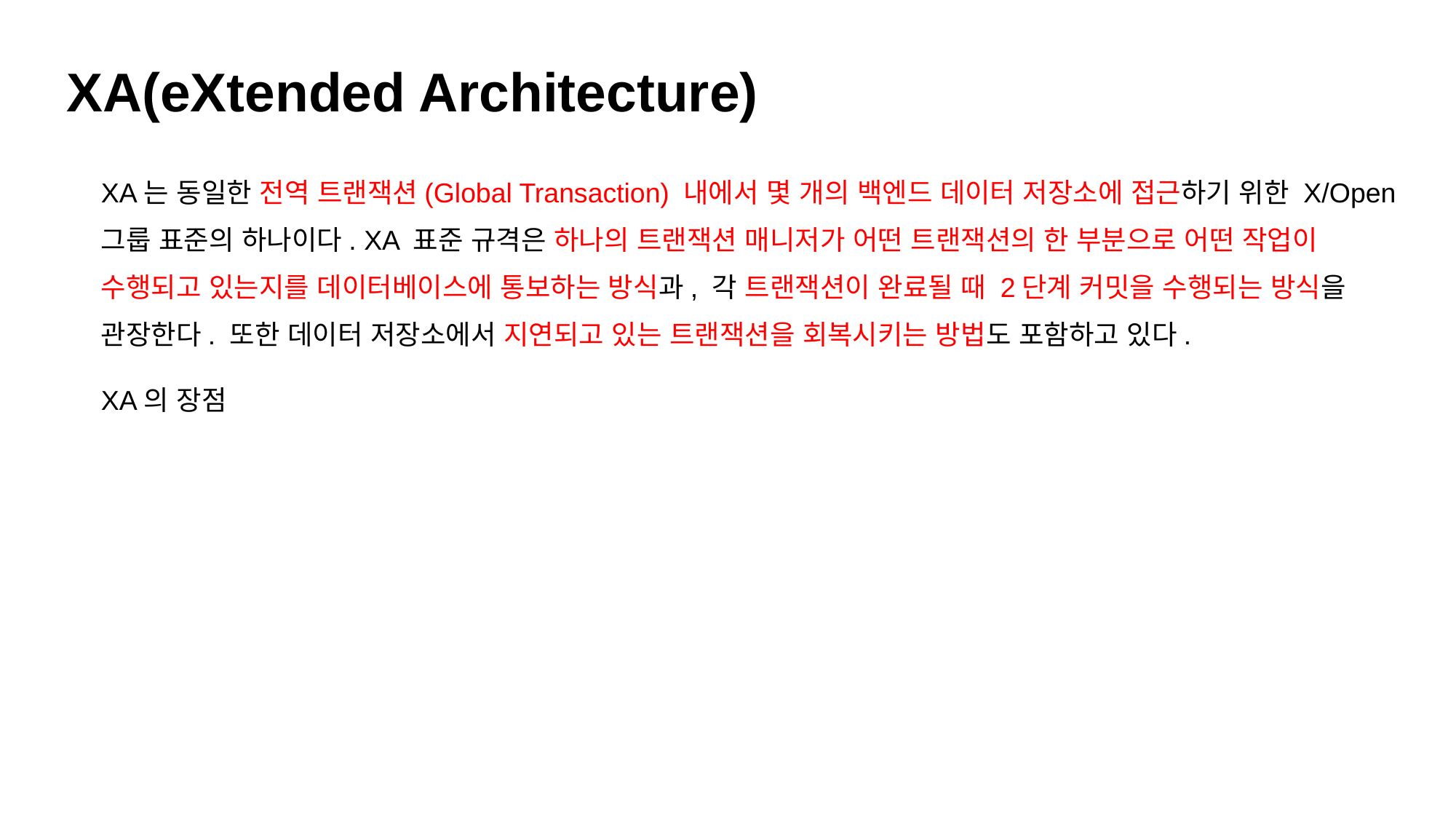

XA(eXtended Architecture)
XA는 동일한 전역 트랜잭션(Global Transaction) 내에서 몇 개의 백엔드 데이터 저장소에 접근하기 위한 X/Open

그룹 표준의 하나이다. XA 표준 규격은 하나의 트랜잭션 매니저가 어떤 트랜잭션의 한 부분으로 어떤 작업이

수행되고 있는지를 데이터베이스에 통보하는 방식과, 각 트랜잭션이 완료될 때 2단계 커밋을 수행되는 방식을

관장한다. 또한 데이터 저장소에서 지연되고 있는 트랜잭션을 회복시키는 방법도 포함하고 있다.

XA의 장점